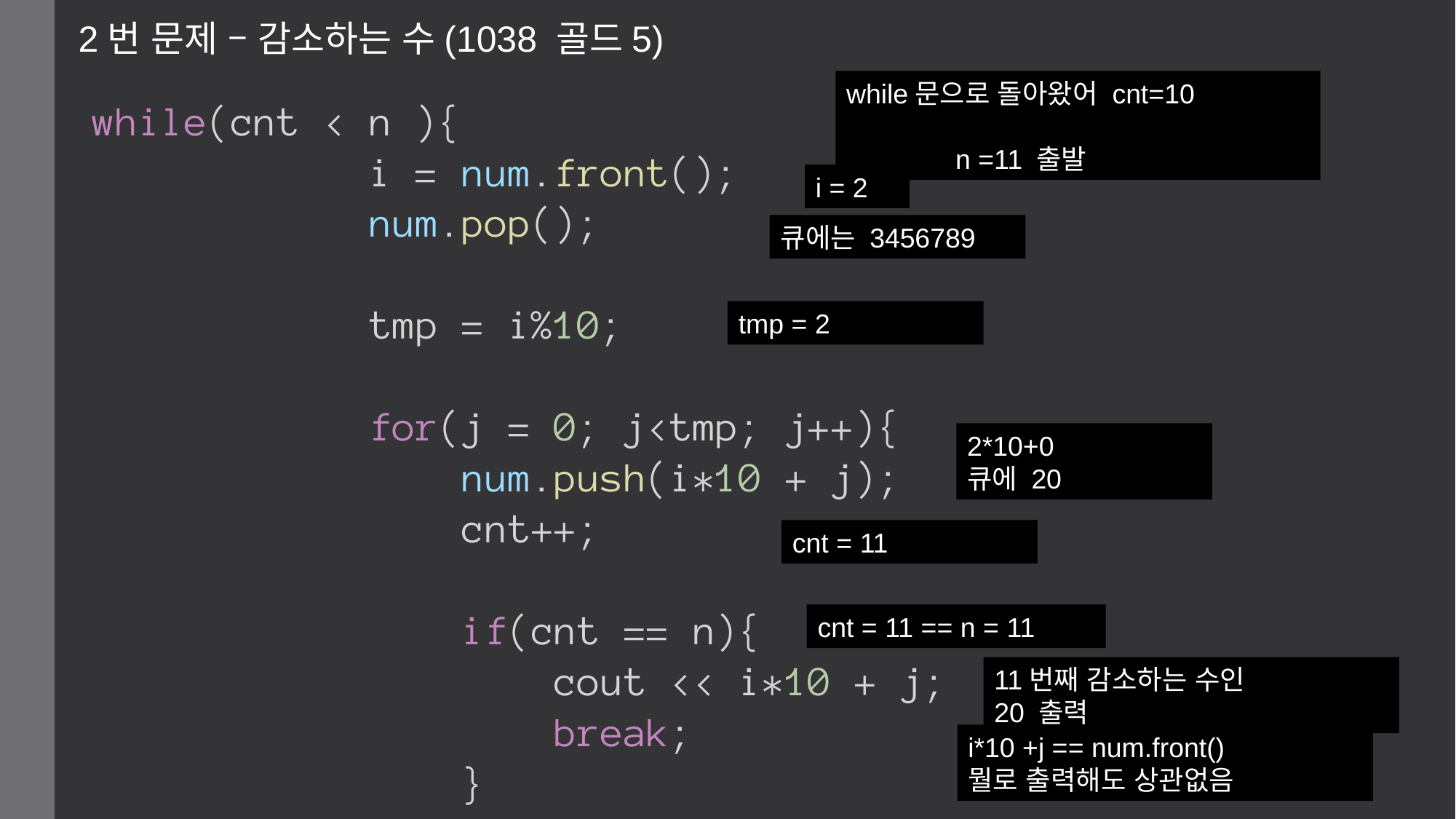

2번 문제 – 감소하는 수(1038 골드5)
while문으로 돌아왔어 cnt=10
					n =11 출발
while(cnt < n ){
            i = num.front();
            num.pop();
            tmp = i%10;
            for(j = 0; j<tmp; j++){
                num.push(i*10 + j);
                cnt++;
                if(cnt == n){
                    cout << i*10 + j;
                    break;
                }
i = 2
큐에는 3456789
tmp = 2
2*10+0
큐에 20
cnt = 11
cnt = 11 == n = 11
11번째 감소하는 수인
20 출력
i*10 +j == num.front()
뭘로 출력해도 상관없음